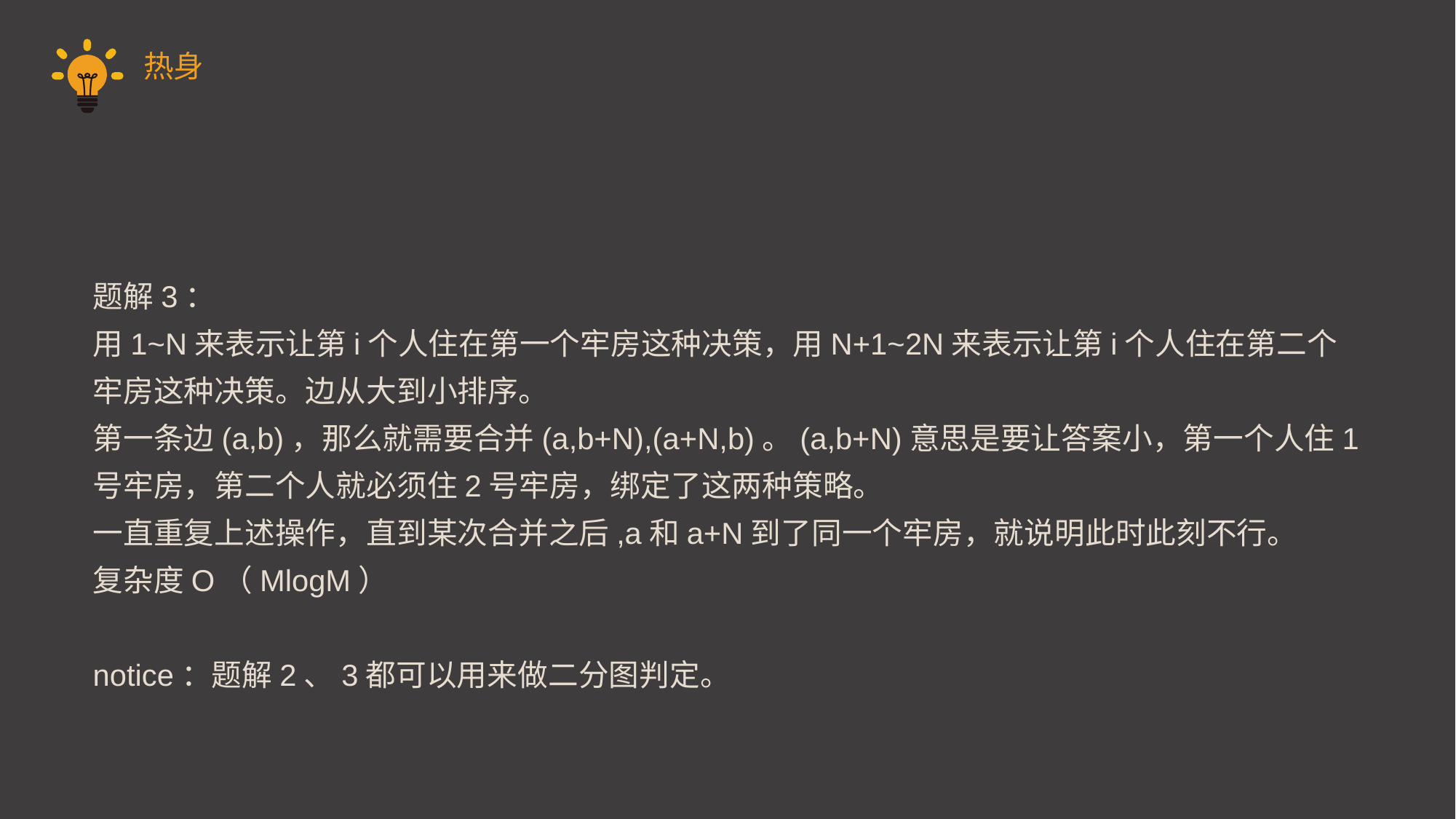

热身
题解3：
用1~N来表示让第i个人住在第一个牢房这种决策，用N+1~2N来表示让第i个人住在第二个牢房这种决策。边从大到小排序。
第一条边(a,b)，那么就需要合并(a,b+N),(a+N,b)。(a,b+N)意思是要让答案小，第一个人住1号牢房，第二个人就必须住2号牢房，绑定了这两种策略。
一直重复上述操作，直到某次合并之后,a和a+N到了同一个牢房，就说明此时此刻不行。
复杂度O（MlogM）

notice：题解2、3都可以用来做二分图判定。